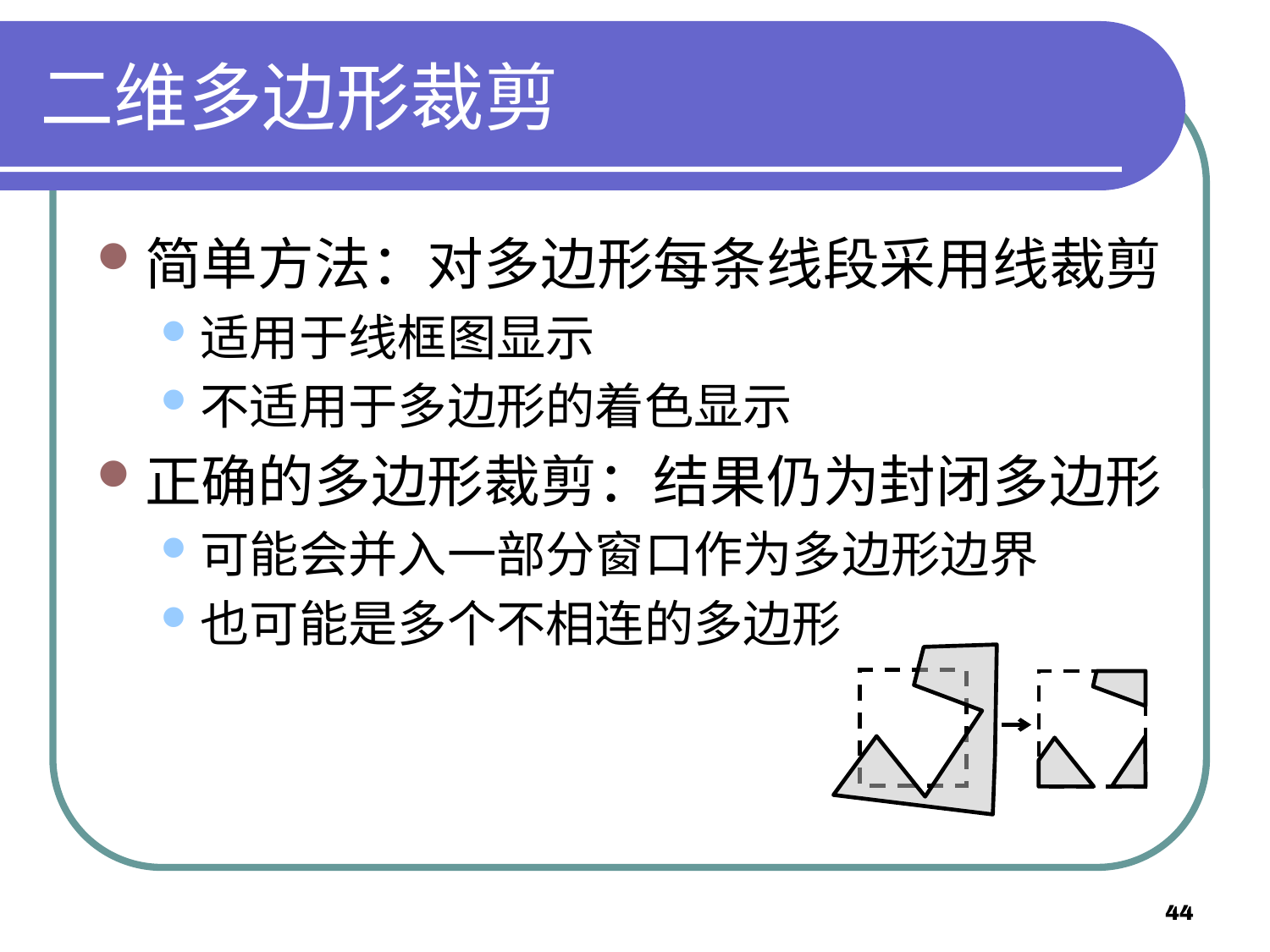

# 二维多边形裁剪
简单方法：对多边形每条线段采用线裁剪
适用于线框图显示
不适用于多边形的着色显示
正确的多边形裁剪：结果仍为封闭多边形
可能会并入一部分窗口作为多边形边界
也可能是多个不相连的多边形

44